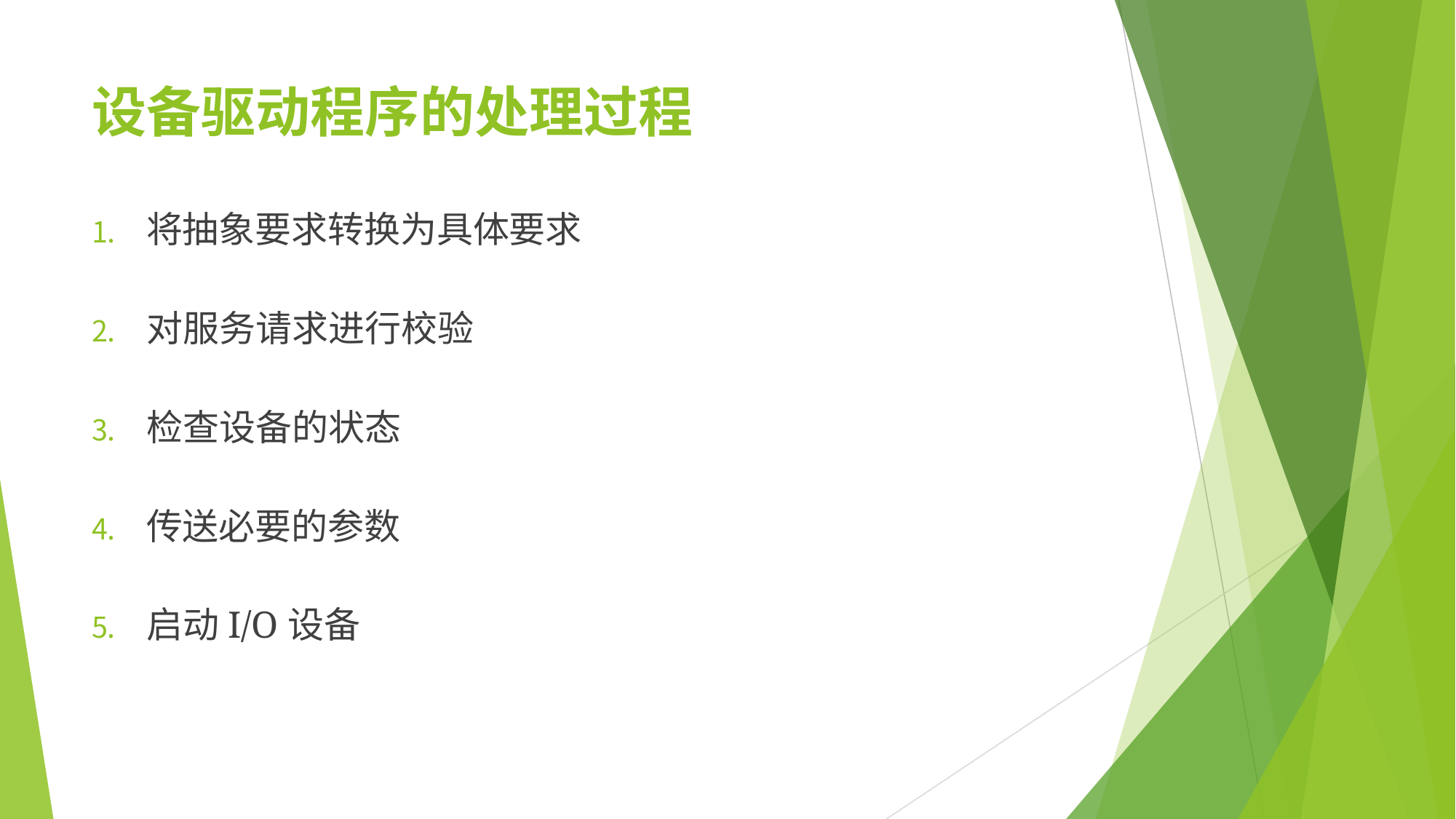

# 设备驱动程序的处理过程
将抽象要求转换为具体要求

对服务请求进行校验

检查设备的状态

传送必要的参数

启动I/O设备